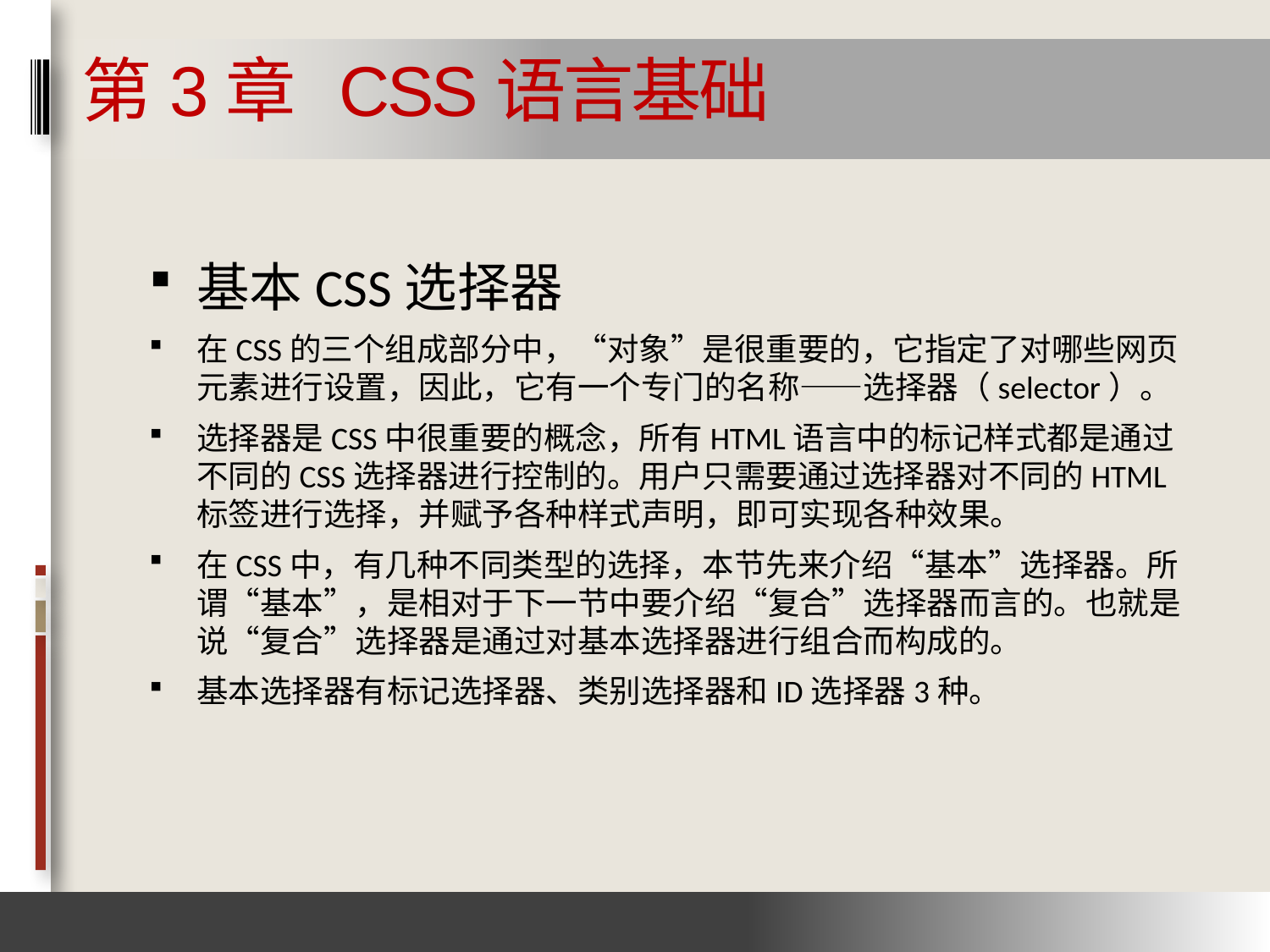

# 第3章  CSS语言基础
基本CSS选择器
在CSS的三个组成部分中，“对象”是很重要的，它指定了对哪些网页元素进行设置，因此，它有一个专门的名称——选择器（selector）。
选择器是CSS中很重要的概念，所有HTML语言中的标记样式都是通过不同的CSS选择器进行控制的。用户只需要通过选择器对不同的HTML标签进行选择，并赋予各种样式声明，即可实现各种效果。
在CSS中，有几种不同类型的选择，本节先来介绍“基本”选择器。所谓“基本”，是相对于下一节中要介绍“复合”选择器而言的。也就是说“复合”选择器是通过对基本选择器进行组合而构成的。
基本选择器有标记选择器、类别选择器和ID选择器3种。